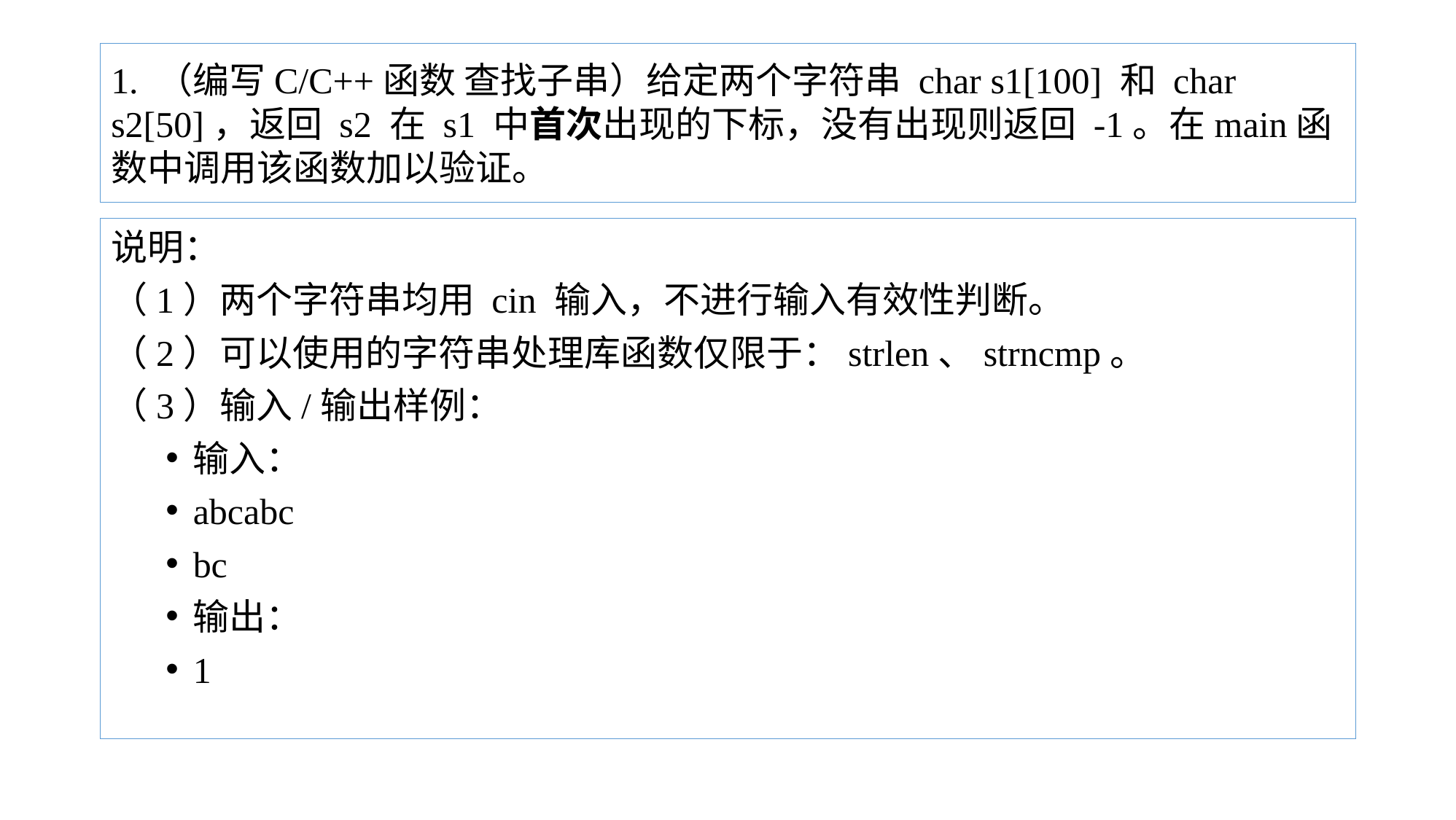

# 1. （编写C/C++函数 查找子串）给定两个字符串 char s1[100] 和 char s2[50]，返回 s2 在 s1 中首次出现的下标，没有出现则返回 -1。在main函数中调用该函数加以验证。
说明：
（1）两个字符串均用 cin 输入，不进行输入有效性判断。
（2）可以使用的字符串处理库函数仅限于：strlen、strncmp。
（3）输入/输出样例：
输入：
abcabc
bc
输出：
1